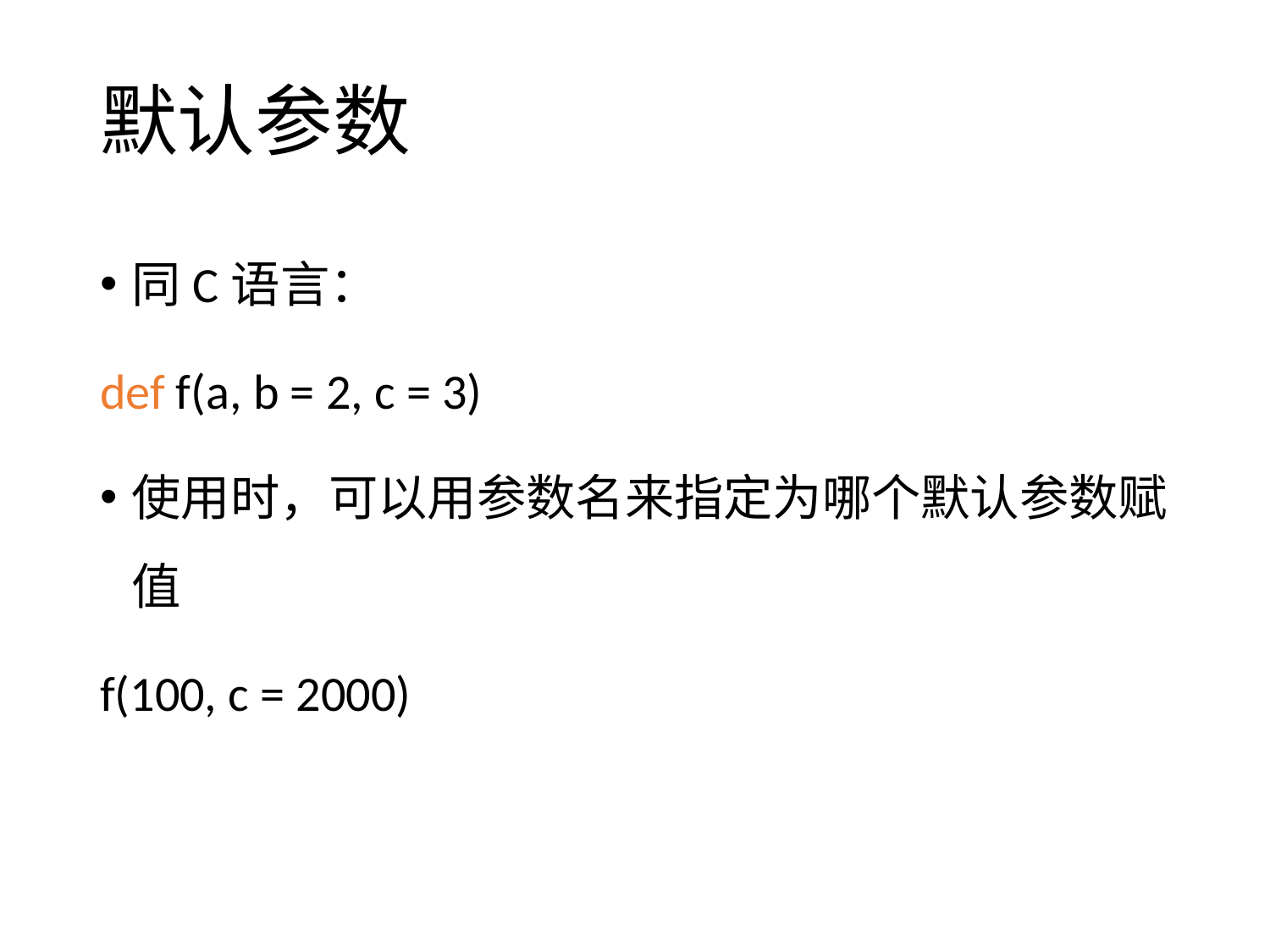

# 默认参数
同C语言：
def f(a, b = 2, c = 3)
使用时，可以用参数名来指定为哪个默认参数赋值
f(100, c = 2000)